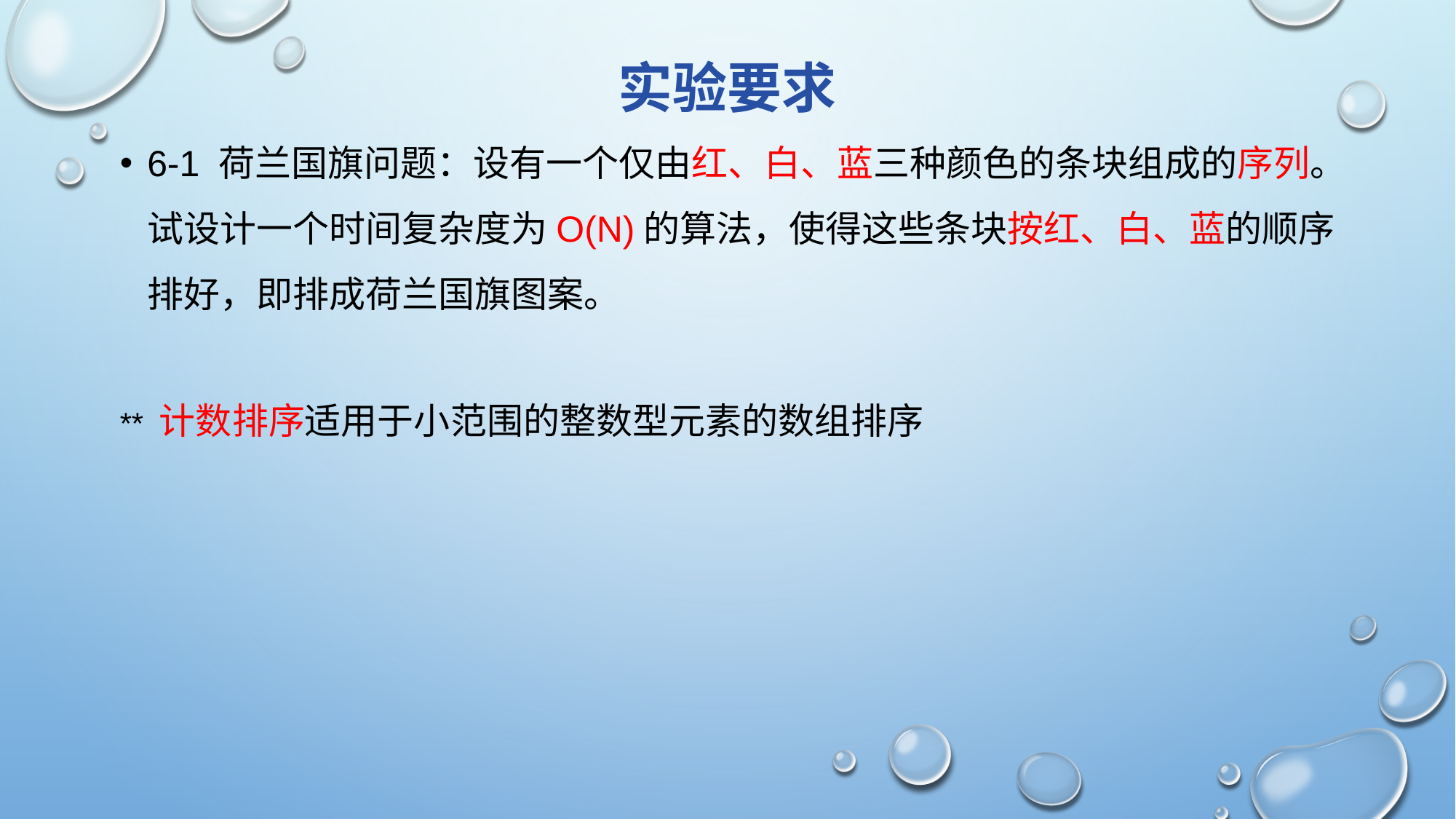

# 实验要求
6-1 荷兰国旗问题：设有一个仅由红、白、蓝三种颜色的条块组成的序列。试设计一个时间复杂度为O(n)的算法，使得这些条块按红、白、蓝的顺序排好，即排成荷兰国旗图案。

** 计数排序适用于小范围的整数型元素的数组排序